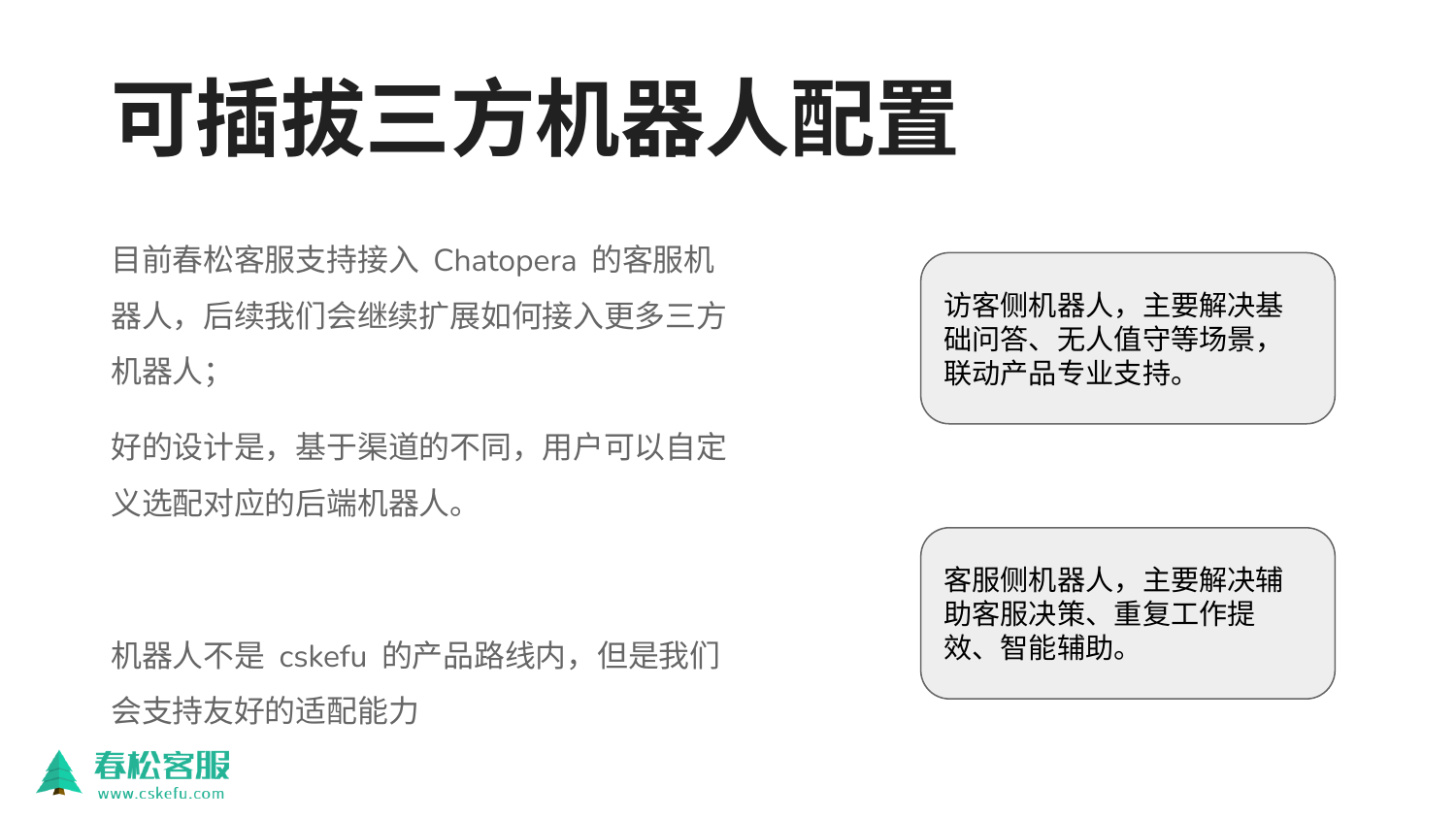

# 可插拔三方机器人配置
目前春松客服支持接入 Chatopera 的客服机器人，后续我们会继续扩展如何接入更多三方机器人；
好的设计是，基于渠道的不同，用户可以自定义选配对应的后端机器人。

机器人不是 cskefu 的产品路线内，但是我们会支持友好的适配能力
访客侧机器人，主要解决基础问答、无人值守等场景，联动产品专业支持。
客服侧机器人，主要解决辅助客服决策、重复工作提效、智能辅助。